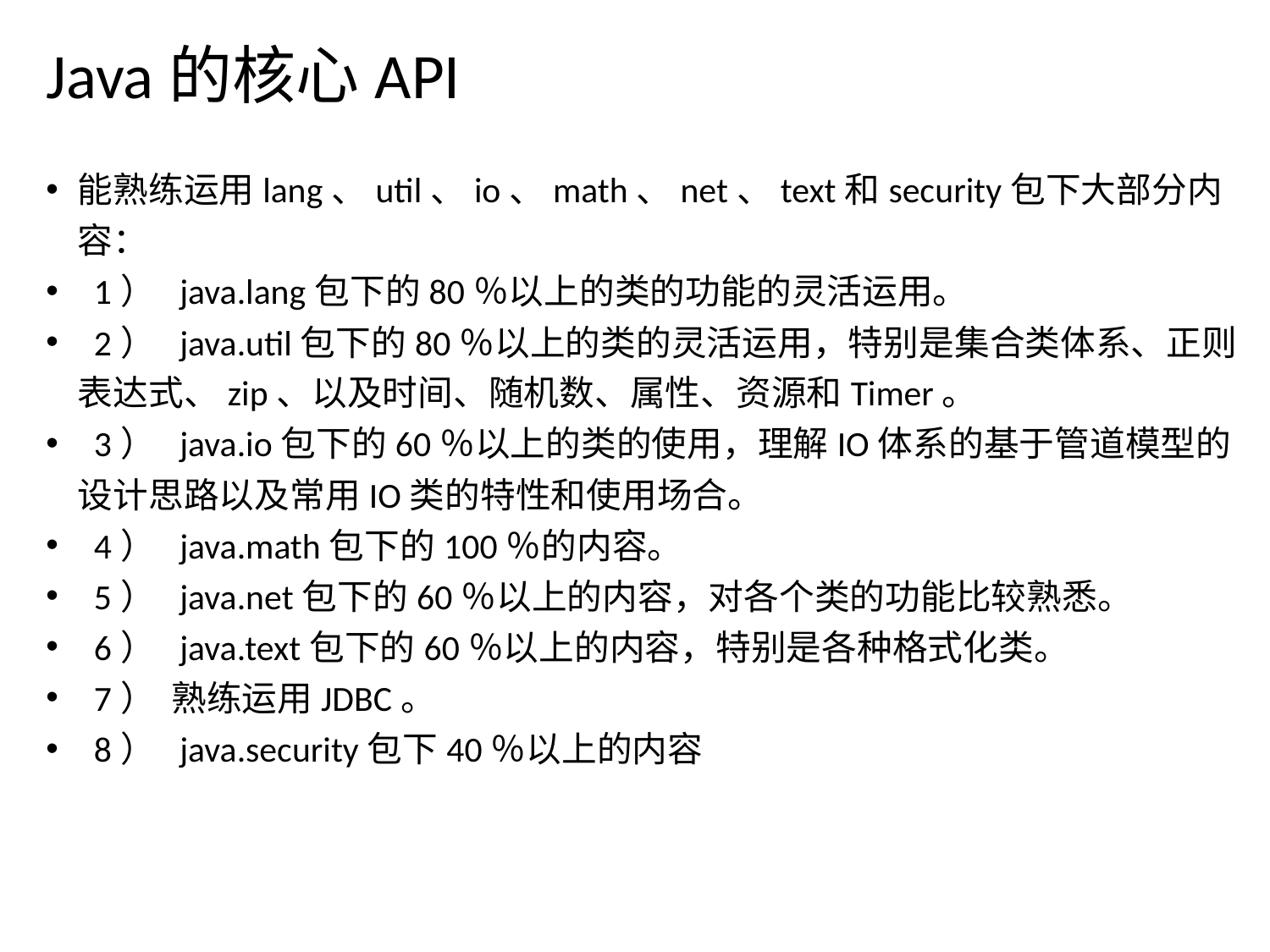

# Java的核心API
能熟练运用lang、util、io、math、net、text和security包下大部分内容：
  1）  java.lang包下的80％以上的类的功能的灵活运用。
  2）  java.util包下的80％以上的类的灵活运用，特别是集合类体系、正则表达式、zip、以及时间、随机数、属性、资源和Timer。
  3）  java.io包下的60％以上的类的使用，理解IO体系的基于管道模型的设计思路以及常用IO类的特性和使用场合。
  4）  java.math包下的100％的内容。
  5）  java.net包下的60％以上的内容，对各个类的功能比较熟悉。
  6）  java.text包下的60％以上的内容，特别是各种格式化类。
  7）  熟练运用JDBC。
  8）  java.security包下40％以上的内容